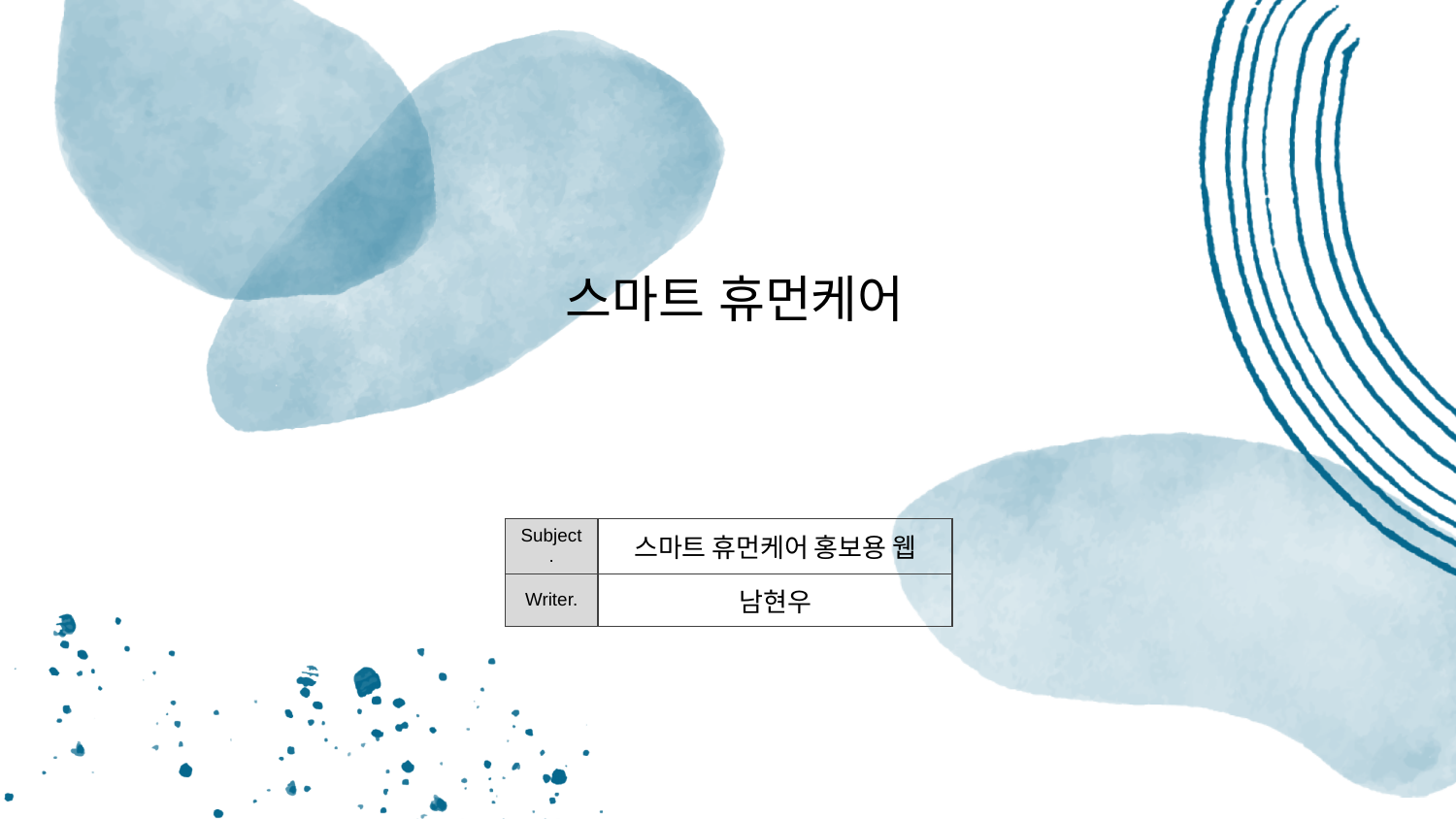

# 스마트 휴먼케어
| Subject. | 스마트 휴먼케어 홍보용 웹 |
| --- | --- |
| Writer. | 남현우 |